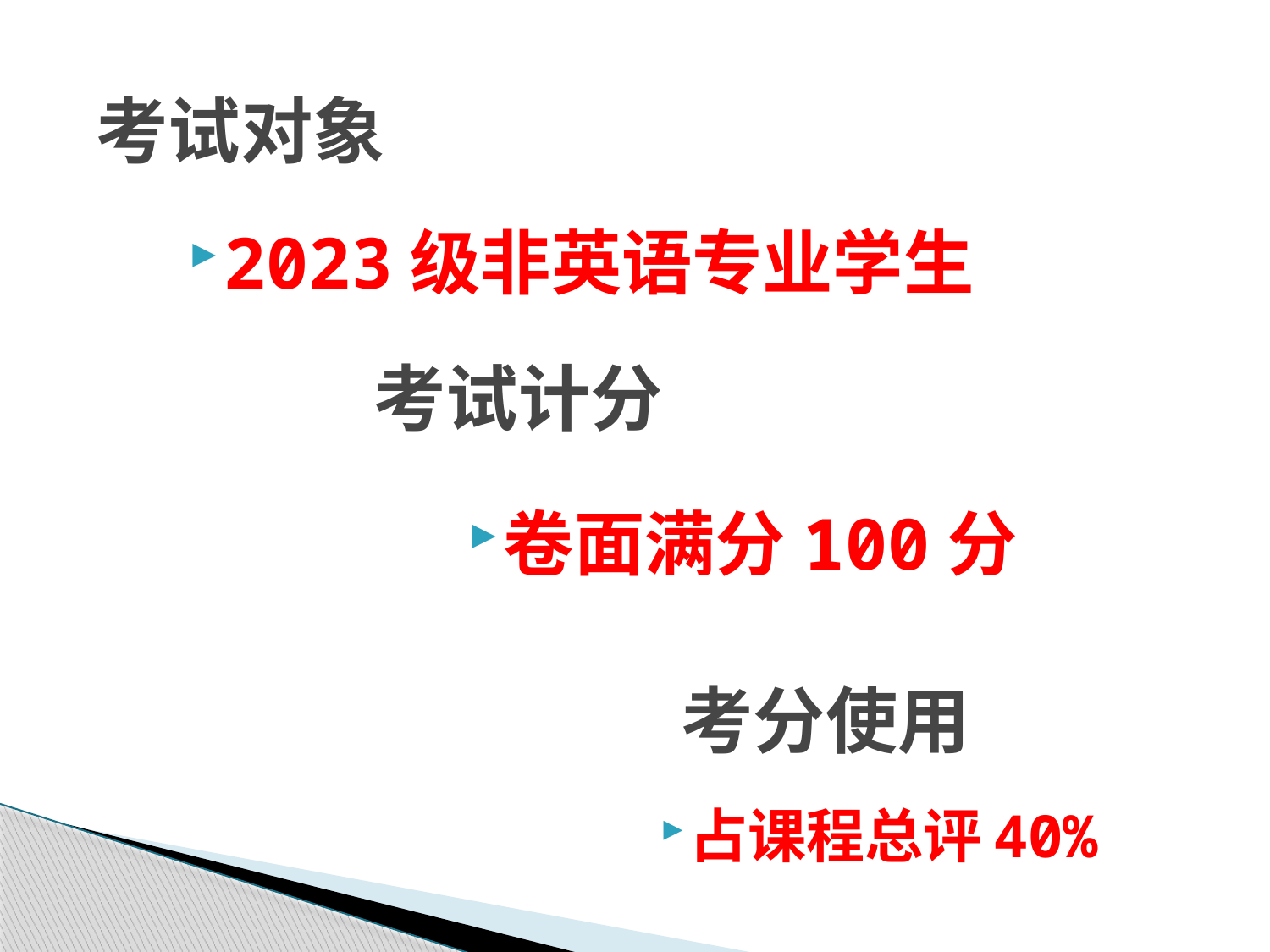

# 考试对象
2023级非英语专业学生
考试计分
卷面满分100分
考分使用
占课程总评40%